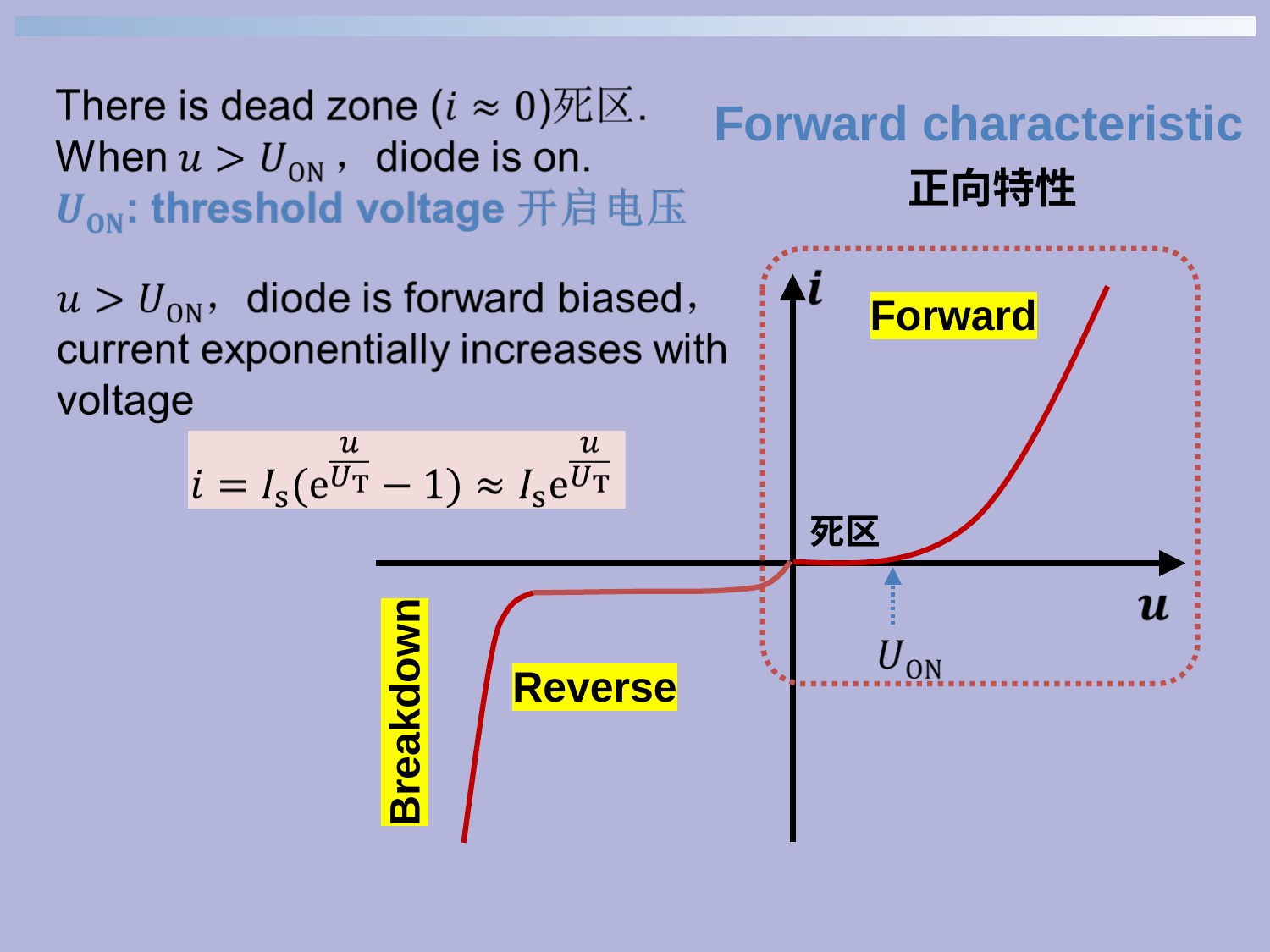

Forward characteristic
正向特性

Forward

死区

Reverse
Breakdown